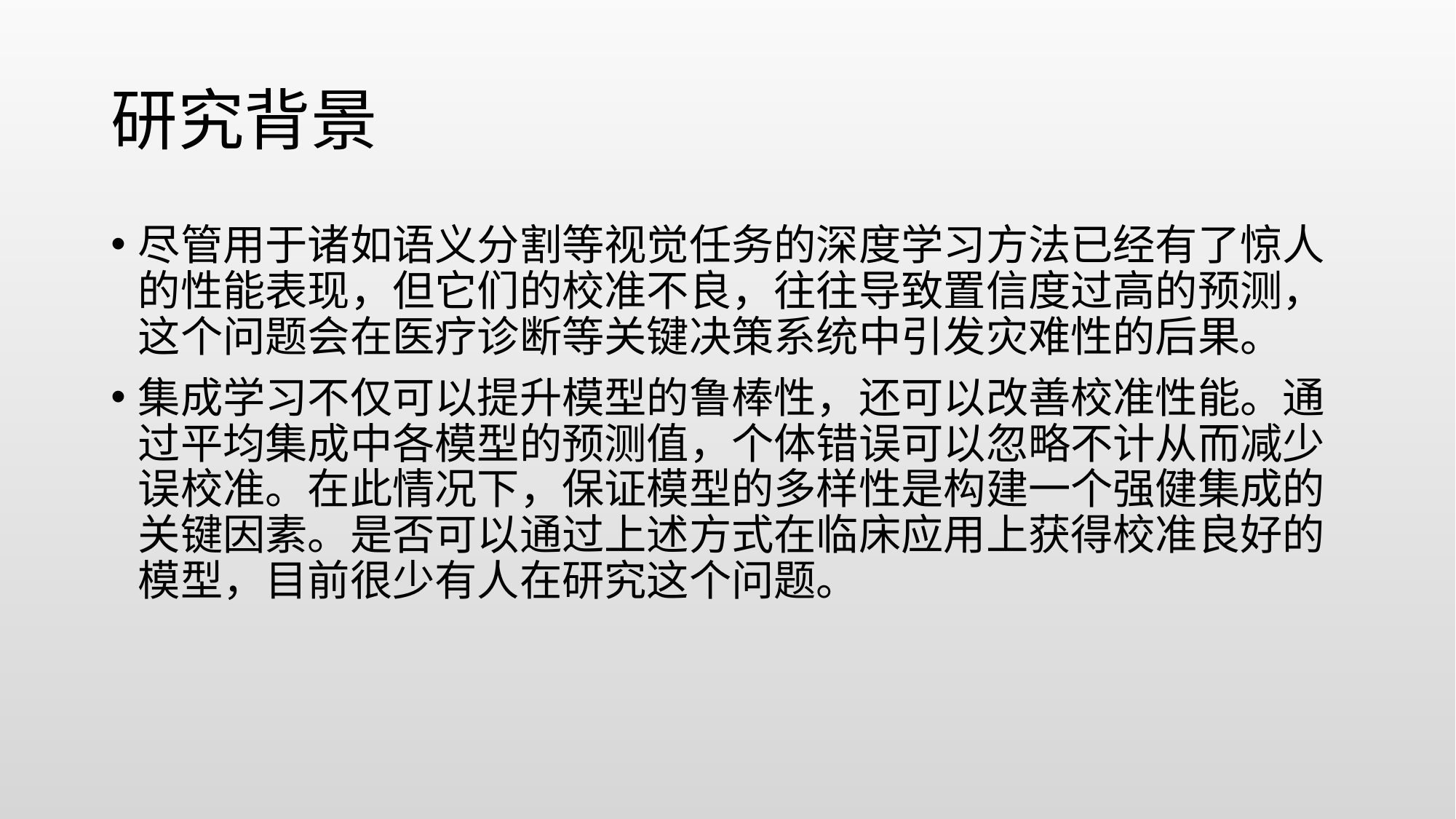

# 研究背景
尽管用于诸如语义分割等视觉任务的深度学习方法已经有了惊人的性能表现，但它们的校准不良，往往导致置信度过高的预测，这个问题会在医疗诊断等关键决策系统中引发灾难性的后果。
集成学习不仅可以提升模型的鲁棒性，还可以改善校准性能。通过平均集成中各模型的预测值，个体错误可以忽略不计从而减少误校准。在此情况下，保证模型的多样性是构建一个强健集成的关键因素。是否可以通过上述方式在临床应用上获得校准良好的模型，目前很少有人在研究这个问题。